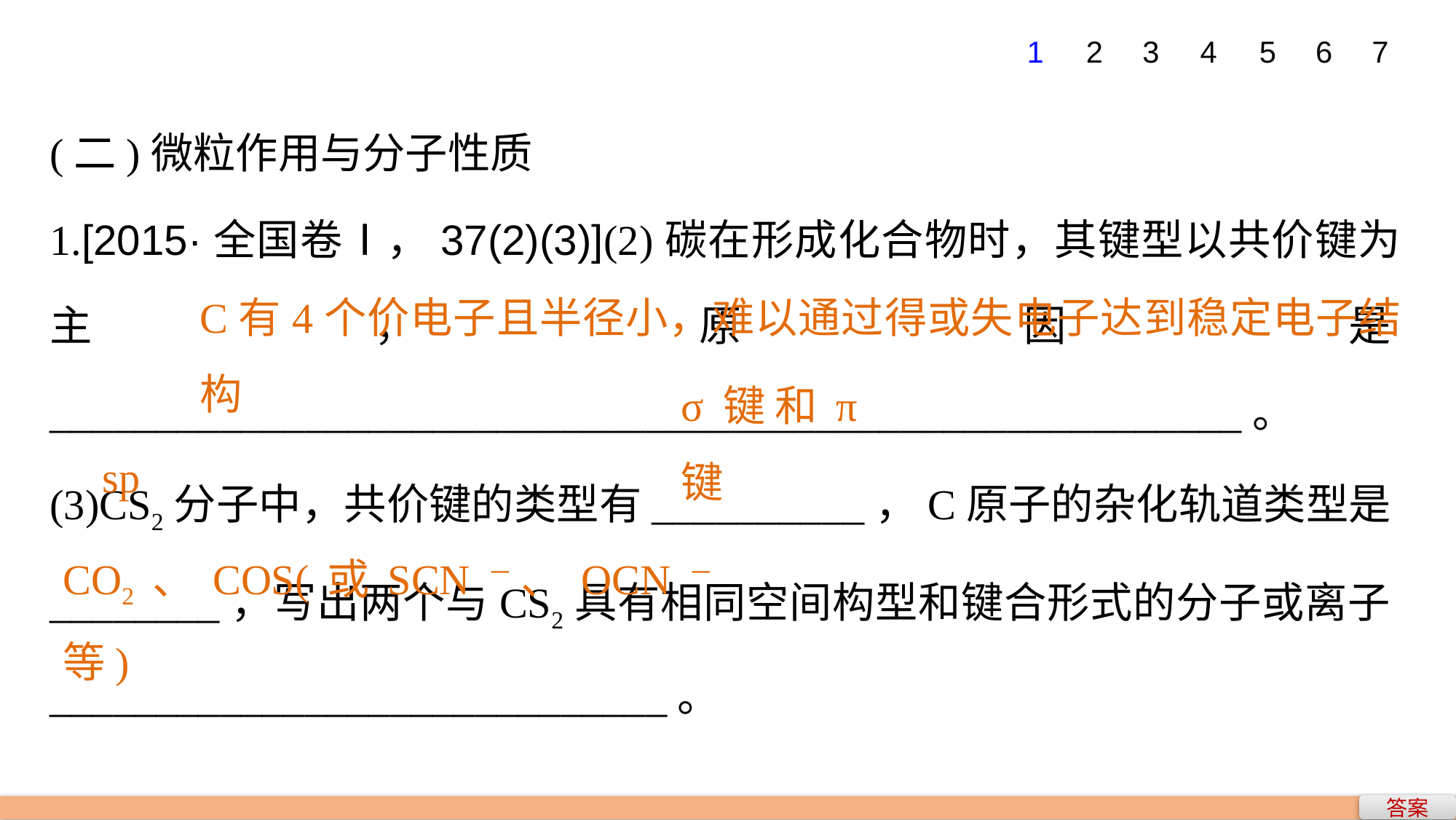

1
2
3
4
5
6
7
(二)微粒作用与分子性质
1.[2015·全国卷Ⅰ，37(2)(3)](2)碳在形成化合物时，其键型以共价键为主，原因是________________________________________________________。
(3)CS2分子中，共价键的类型有__________，C原子的杂化轨道类型是________，写出两个与CS2具有相同空间构型和键合形式的分子或离子_____________________________。
C有4个价电子且半径小，难以通过得或失电子达到稳定电子结构
σ键和π键
sp
CO2、COS(或SCN－、OCN－等)
答案